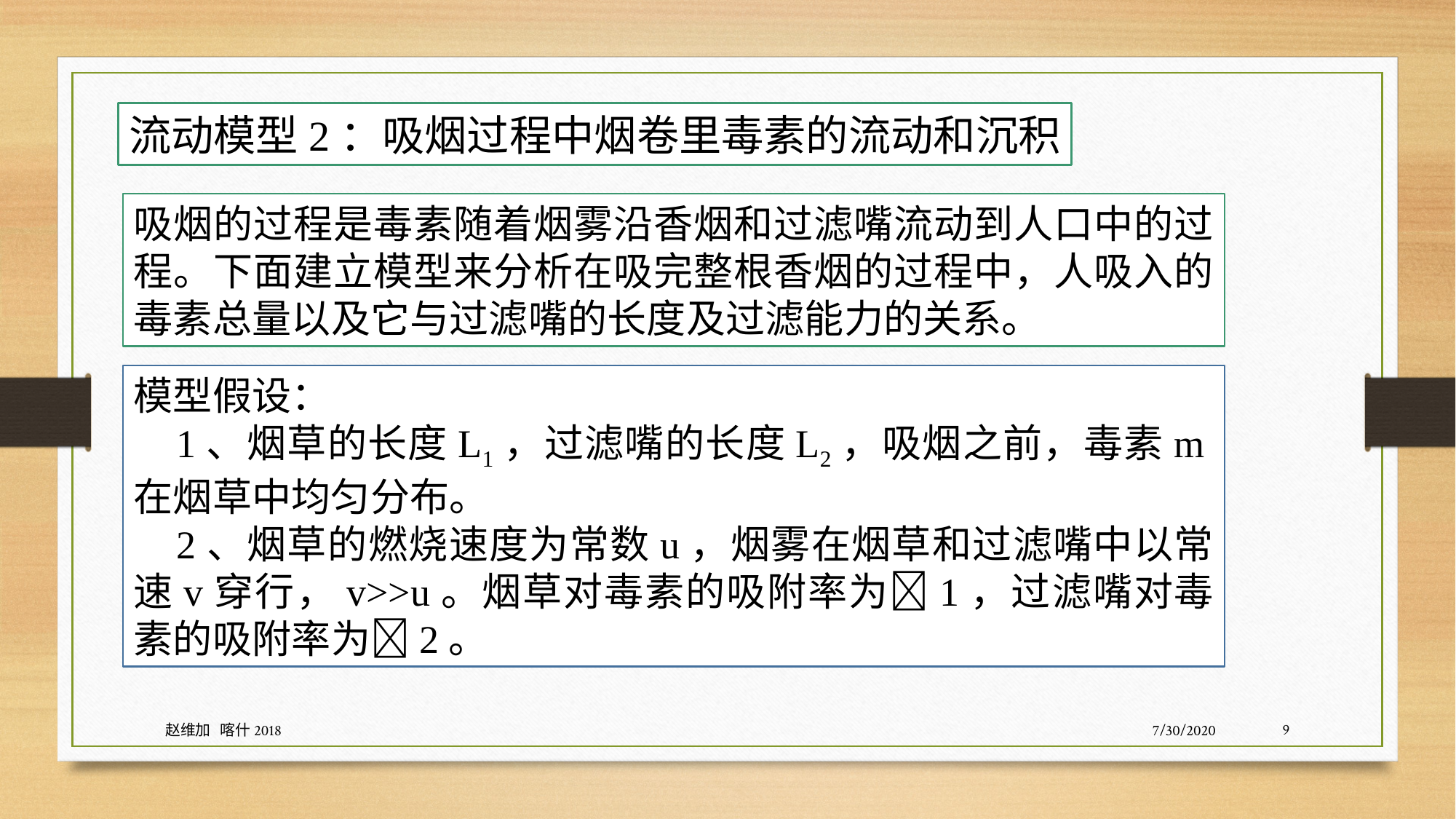

流动模型2：吸烟过程中烟卷里毒素的流动和沉积
吸烟的过程是毒素随着烟雾沿香烟和过滤嘴流动到人口中的过程。下面建立模型来分析在吸完整根香烟的过程中，人吸入的毒素总量以及它与过滤嘴的长度及过滤能力的关系。
模型假设：
    1、烟草的长度L1，过滤嘴的长度L2，吸烟之前，毒素m在烟草中均匀分布。
    2、烟草的燃烧速度为常数u，烟雾在烟草和过滤嘴中以常速v穿行，v>>u。烟草对毒素的吸附率为γ1，过滤嘴对毒素的吸附率为γ2。
赵维加  喀什2018
7/30/2020
9